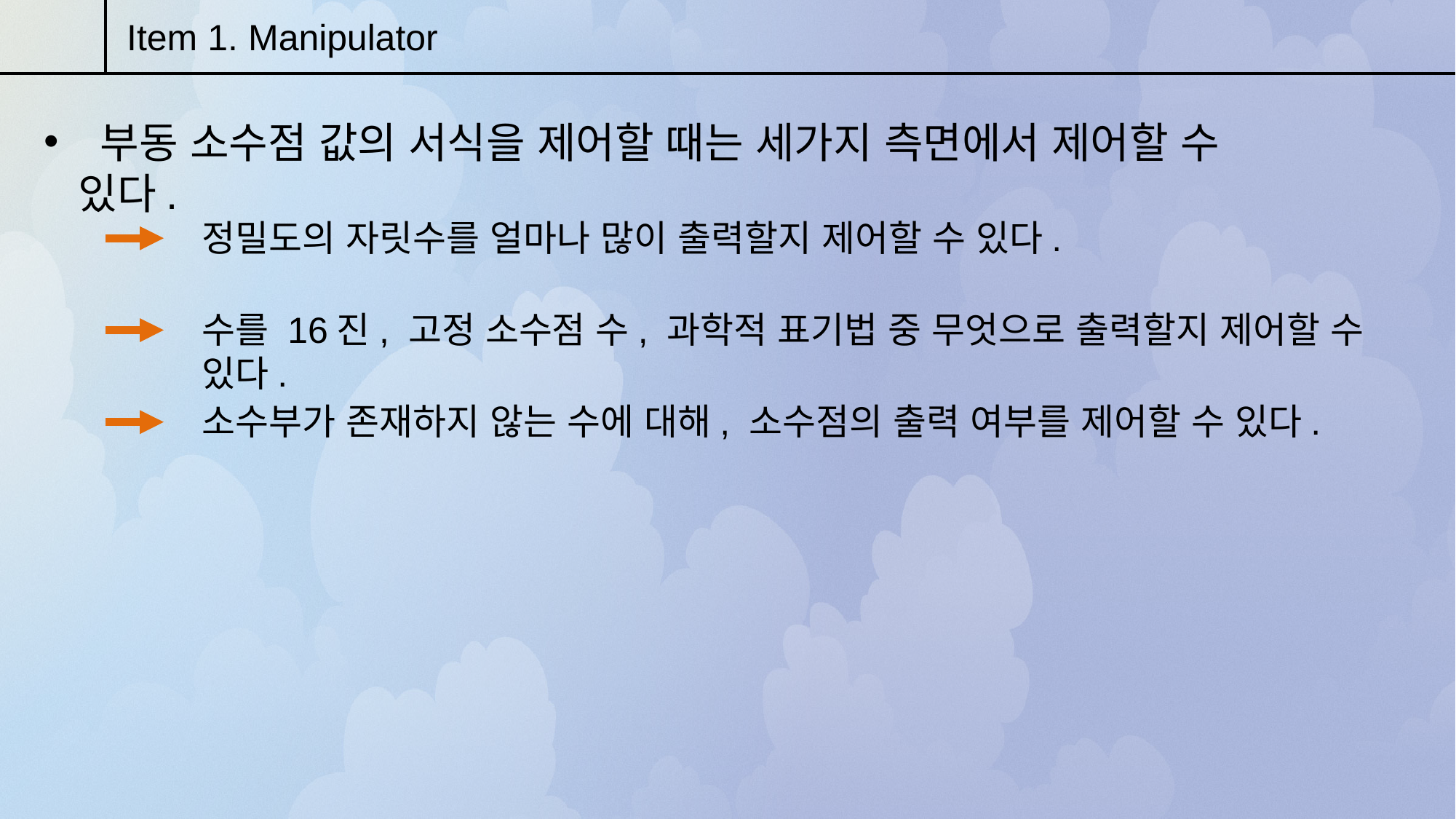

Item 1. Manipulator
 부동 소수점 값의 서식을 제어할 때는 세가지 측면에서 제어할 수 있다.
정밀도의 자릿수를 얼마나 많이 출력할지 제어할 수 있다.
수를 16진, 고정 소수점 수, 과학적 표기법 중 무엇으로 출력할지 제어할 수 있다.
소수부가 존재하지 않는 수에 대해, 소수점의 출력 여부를 제어할 수 있다.